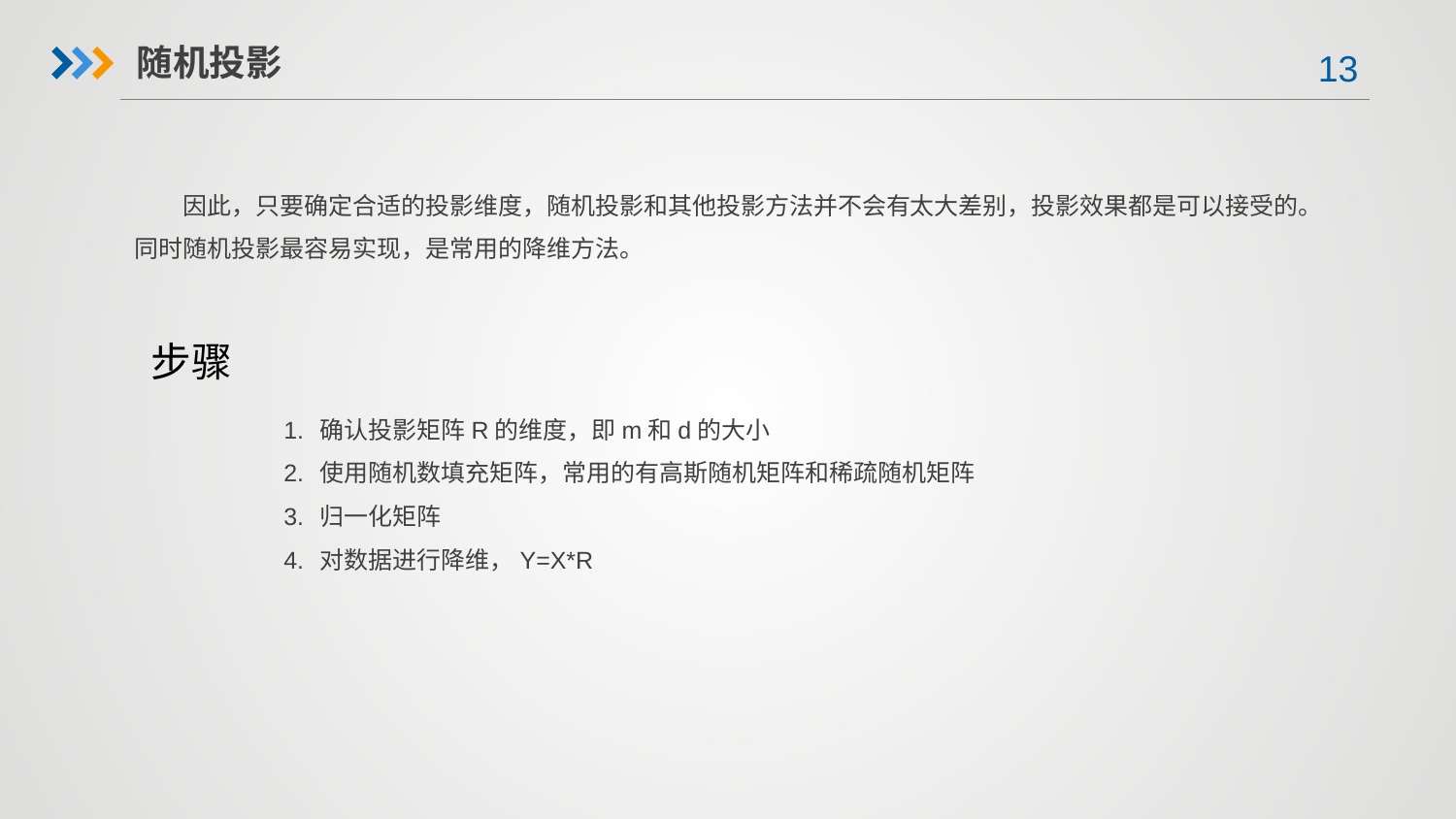

随机投影
        因此，只要确定合适的投影维度，随机投影和其他投影方法并不会有太大差别，投影效果都是可以接受的。同时随机投影最容易实现，是常用的降维方法。
步骤
确认投影矩阵R的维度，即m和d的大小
使用随机数填充矩阵，常用的有高斯随机矩阵和稀疏随机矩阵
归一化矩阵
对数据进行降维，Y=X*R